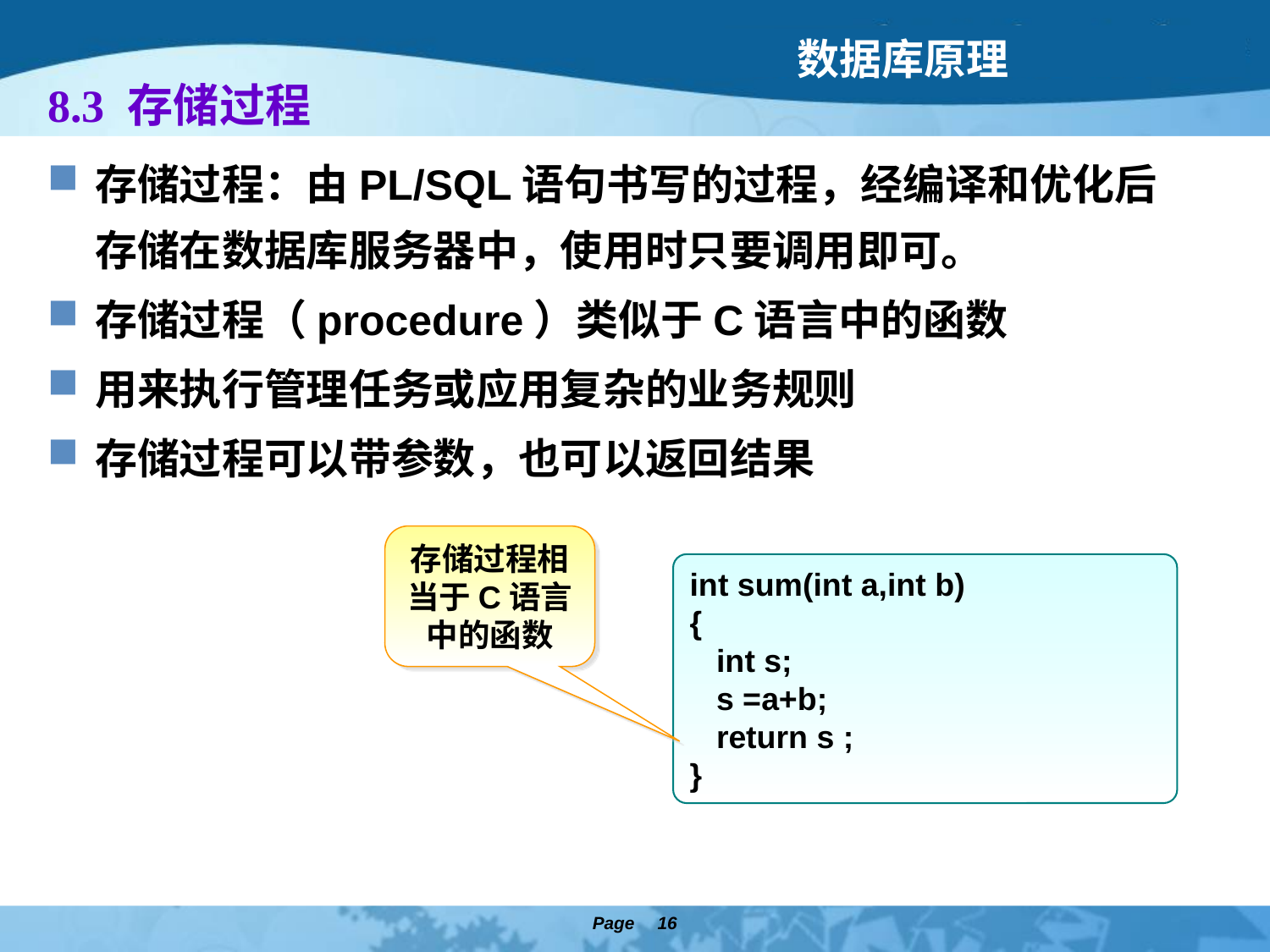

# 8.3 存储过程
存储过程：由PL/SQL语句书写的过程，经编译和优化后存储在数据库服务器中，使用时只要调用即可。
存储过程（procedure）类似于C语言中的函数
用来执行管理任务或应用复杂的业务规则
存储过程可以带参数，也可以返回结果
存储过程相当于C语言中的函数
int sum(int a,int b)
{
   int s;
   s =a+b;
   return s ;
}